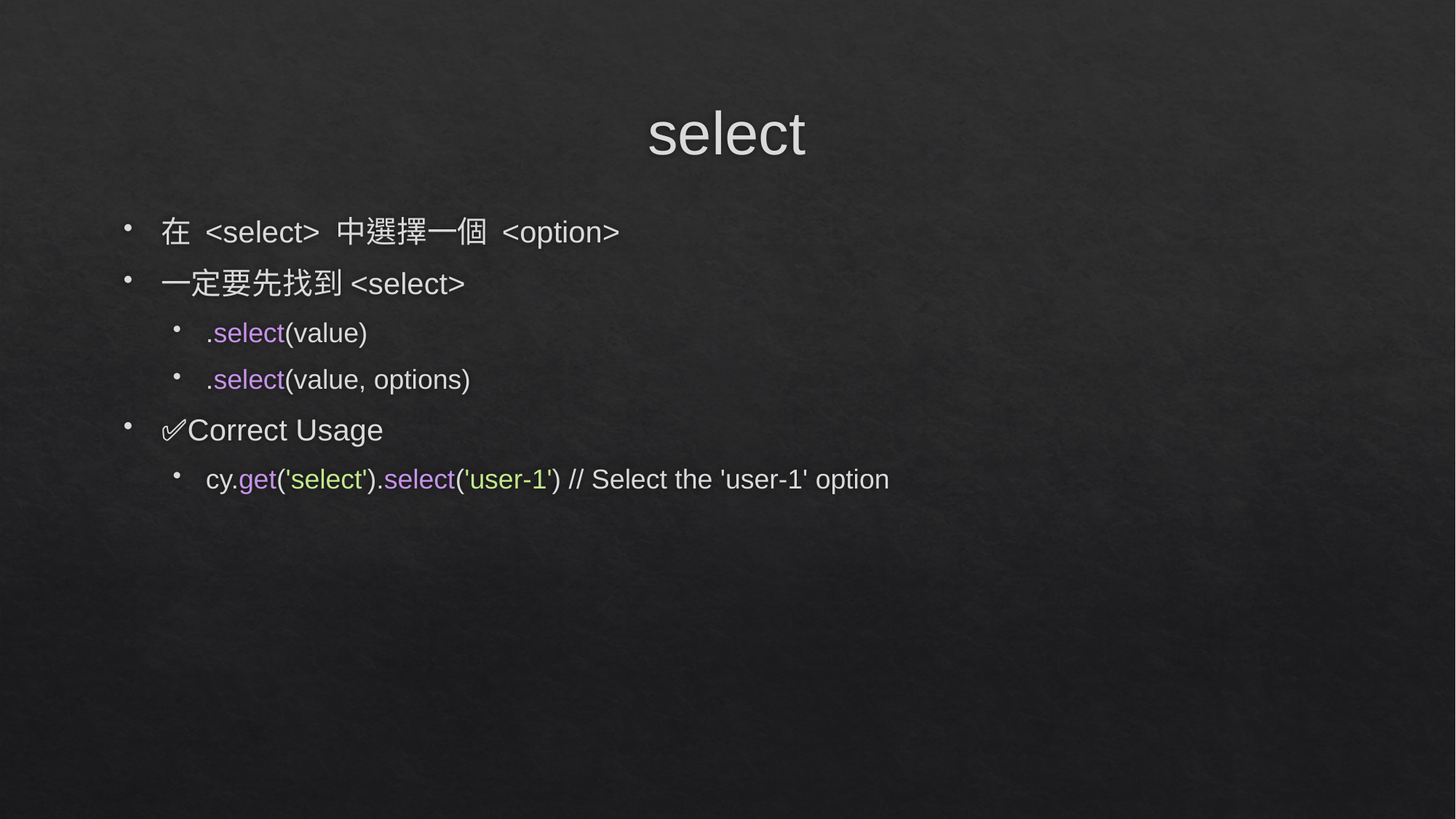

# select
在 <select> 中選擇一個 <option>
一定要先找到<select>
.select(value)
.select(value, options)
✅Correct Usage
cy.get('select').select('user-1') // Select the 'user-1' option